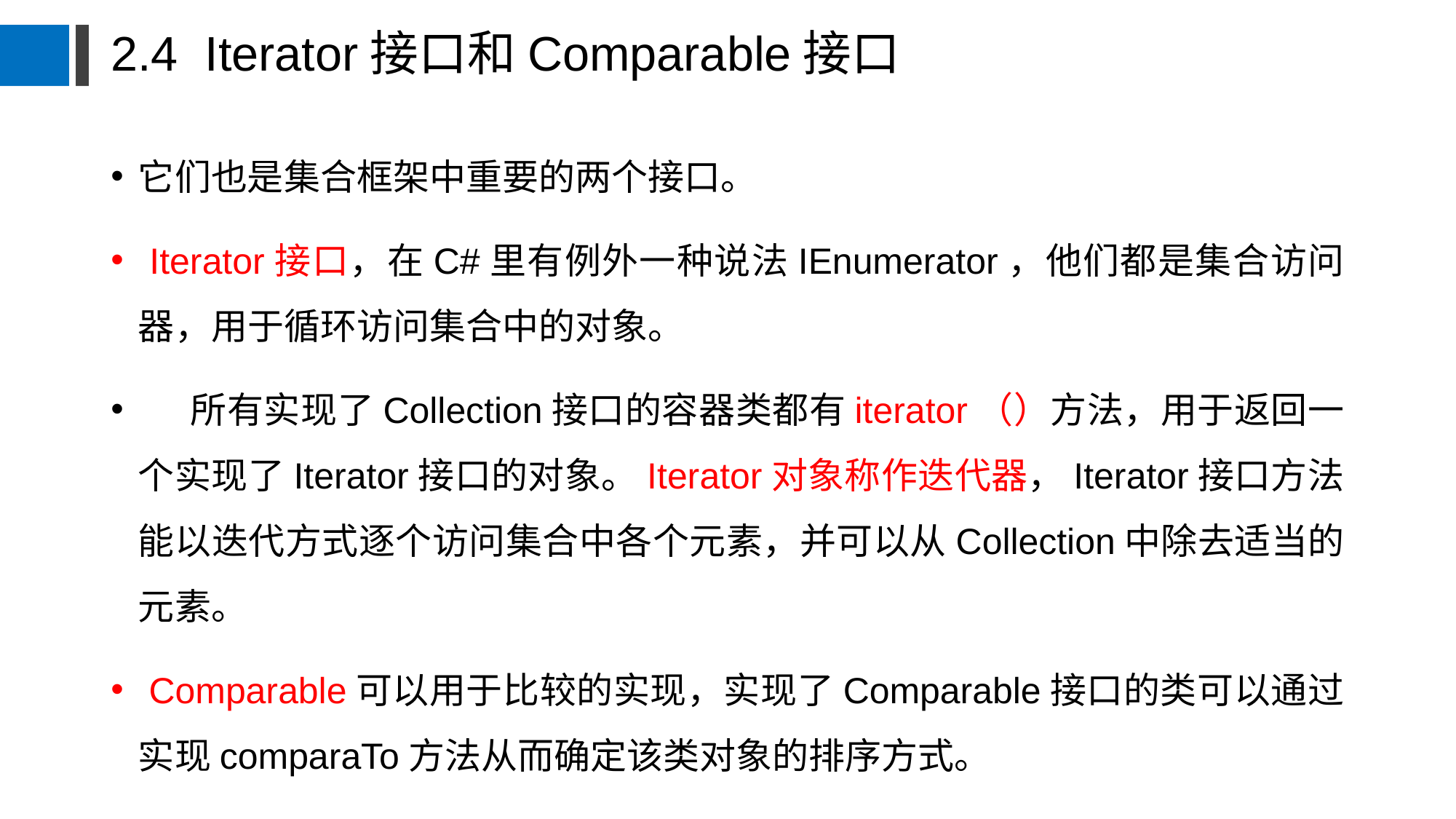

# 2.4  Iterator接口和Comparable接口
它们也是集合框架中重要的两个接口。
 Iterator接口，在C#里有例外一种说法IEnumerator，他们都是集合访问器，用于循环访问集合中的对象。
     所有实现了Collection接口的容器类都有iterator（）方法，用于返回一个实现了Iterator接口的对象。Iterator对象称作迭代器，Iterator接口方法能以迭代方式逐个访问集合中各个元素，并可以从Collection中除去适当的元素。
 Comparable可以用于比较的实现，实现了Comparable接口的类可以通过实现comparaTo方法从而确定该类对象的排序方式。